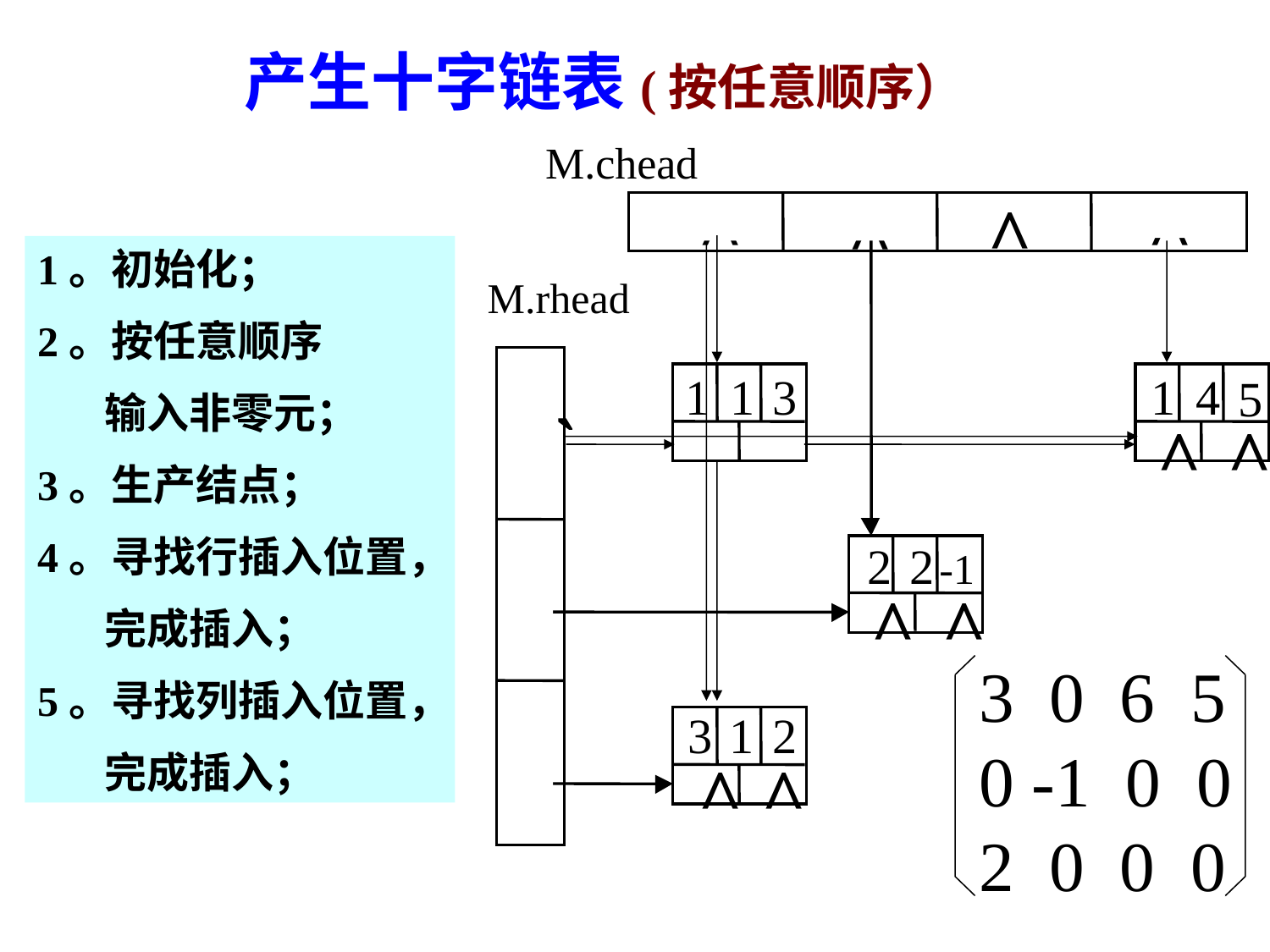

产生十字链表(按任意顺序）

M.chead

^
^
^
^

1。初始化；
2。按任意顺序
      输入非零元；
3。生产结点；
4。寻找行插入位置，
      完成插入；
5。寻找列插入位置，
      完成插入；

M.rhead

^
^
^`
1
1
3

1
4
5

^
^

2
2

-1

^
^

3  0  6  5
0 -1  0  0
2  0  0  0

3
1
2

^
^